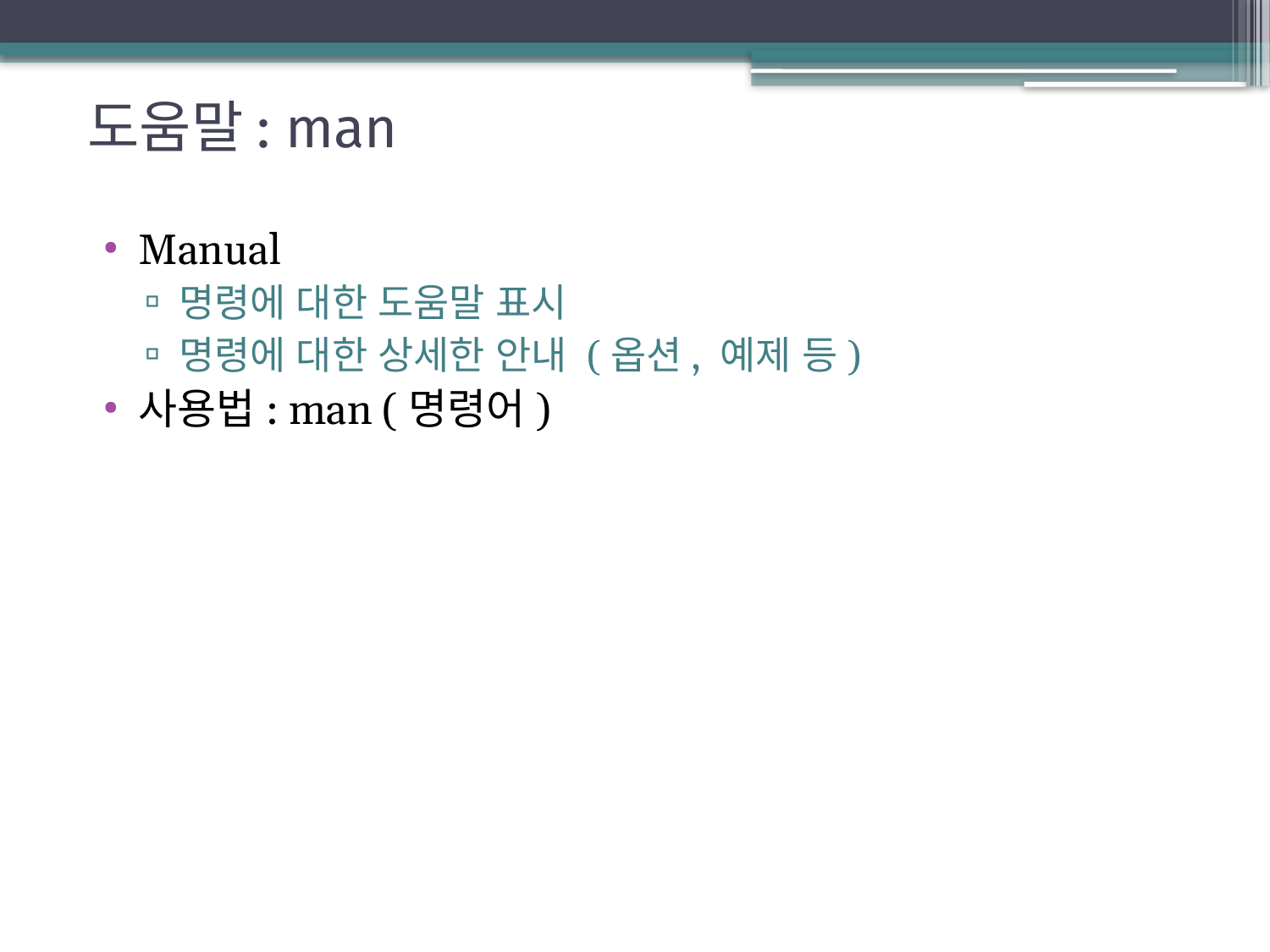

# 도움말: man
Manual
명령에 대한 도움말 표시
명령에 대한 상세한 안내 (옵션, 예제 등)
사용법: man (명령어)